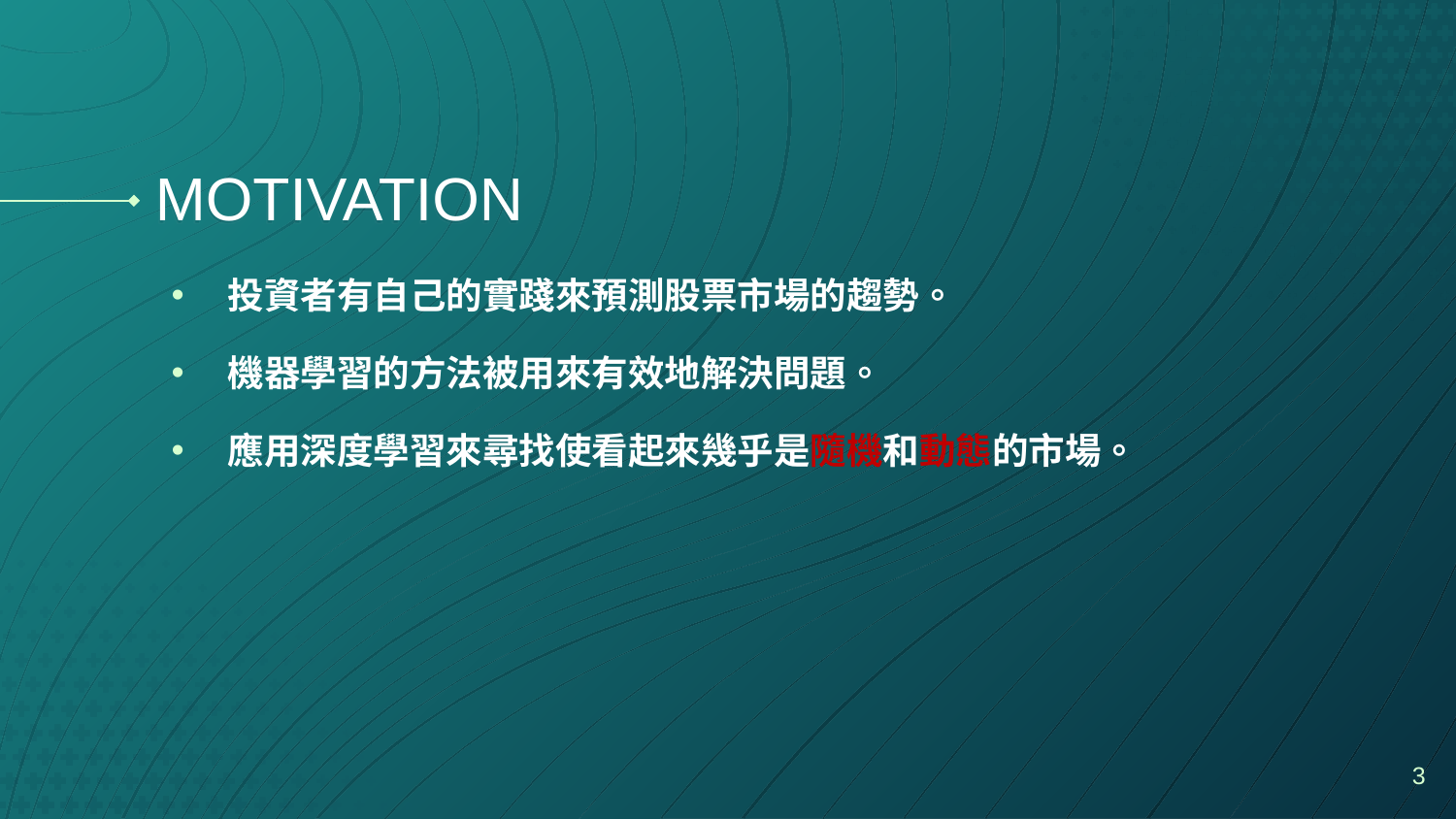

# MOTIVATION
投資者有自己的實踐來預測股票市場的趨勢。
機器學習的方法被用來有效地解決問題。
應用深度學習來尋找使看起來幾乎是隨機和動態的市場。
3